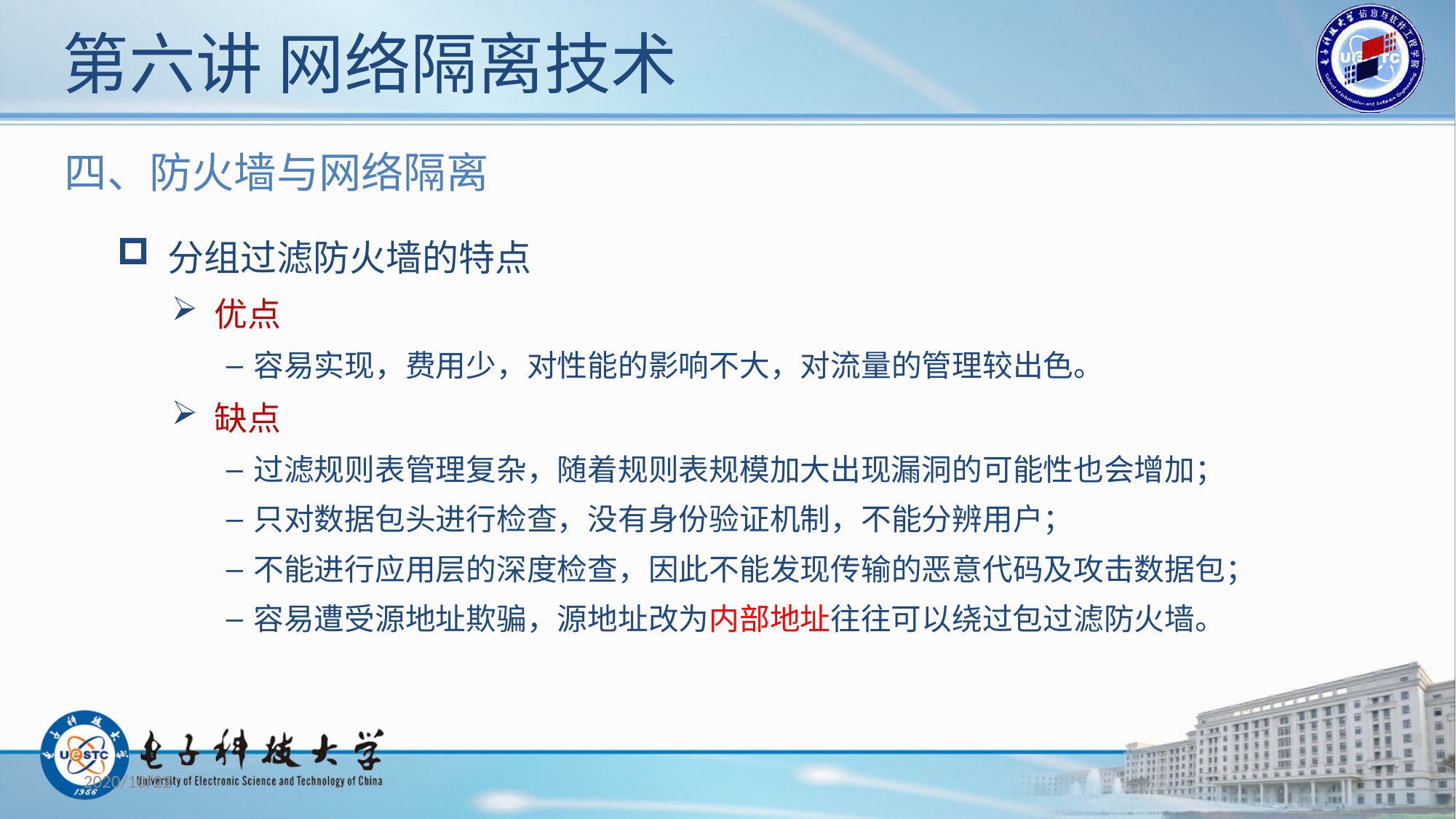

# 第六讲 网络隔离技术
四、防火墙与网络隔离
 分组过滤防火墙的特点
 优点
容易实现，费用少，对性能的影响不大，对流量的管理较出色。
 缺点
过滤规则表管理复杂，随着规则表规模加大出现漏洞的可能性也会增加；
只对数据包头进行检查，没有身份验证机制，不能分辨用户；
不能进行应用层的深度检查，因此不能发现传输的恶意代码及攻击数据包；
容易遭受源地址欺骗，源地址改为内部地址往往可以绕过包过滤防火墙。

2020/10/22